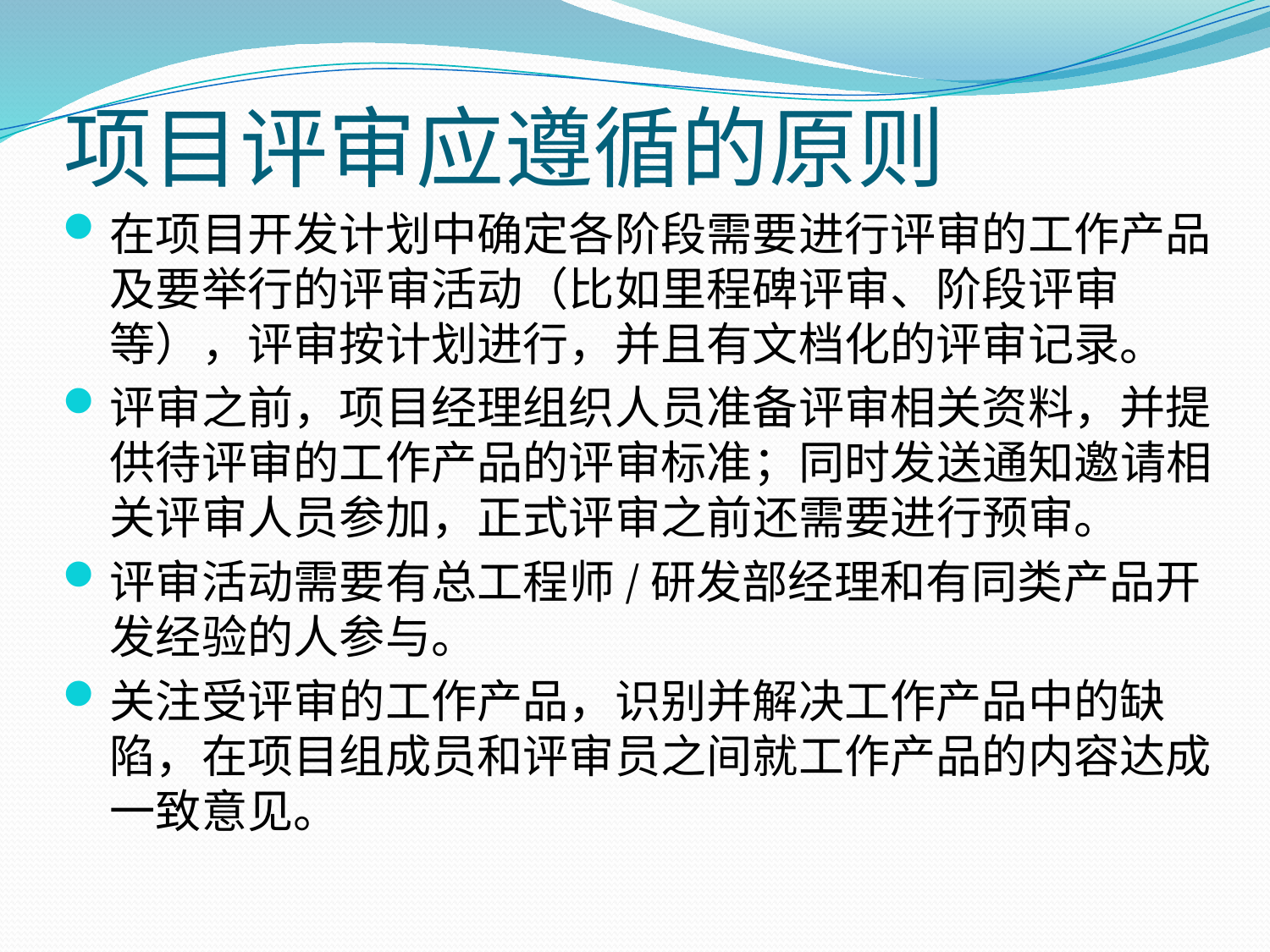

# 项目评审应遵循的原则
在项目开发计划中确定各阶段需要进行评审的工作产品及要举行的评审活动（比如里程碑评审、阶段评审等），评审按计划进行，并且有文档化的评审记录。
评审之前，项目经理组织人员准备评审相关资料，并提供待评审的工作产品的评审标准；同时发送通知邀请相关评审人员参加，正式评审之前还需要进行预审。
评审活动需要有总工程师/研发部经理和有同类产品开发经验的人参与。
关注受评审的工作产品，识别并解决工作产品中的缺陷，在项目组成员和评审员之间就工作产品的内容达成一致意见。